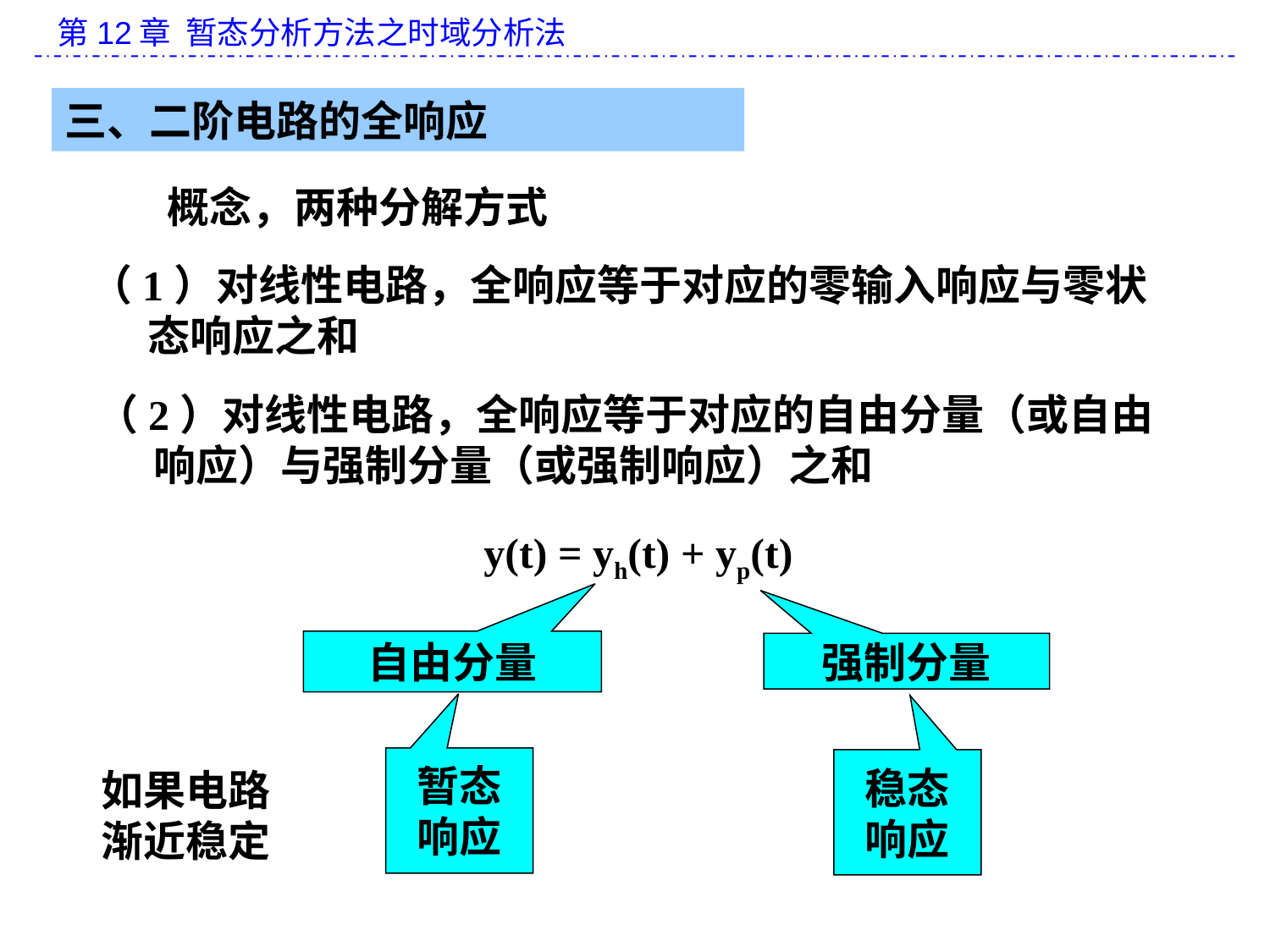

三、二阶电路的全响应
概念，两种分解方式
（1）对线性电路，全响应等于对应的零输入响应与零状
     态响应之和
（2）对线性电路，全响应等于对应的自由分量（或自由
     响应）与强制分量（或强制响应）之和
y(t) = yh(t) + yp(t)
自由分量
强制分量
暂态
响应
稳态
响应
如果电路
渐近稳定